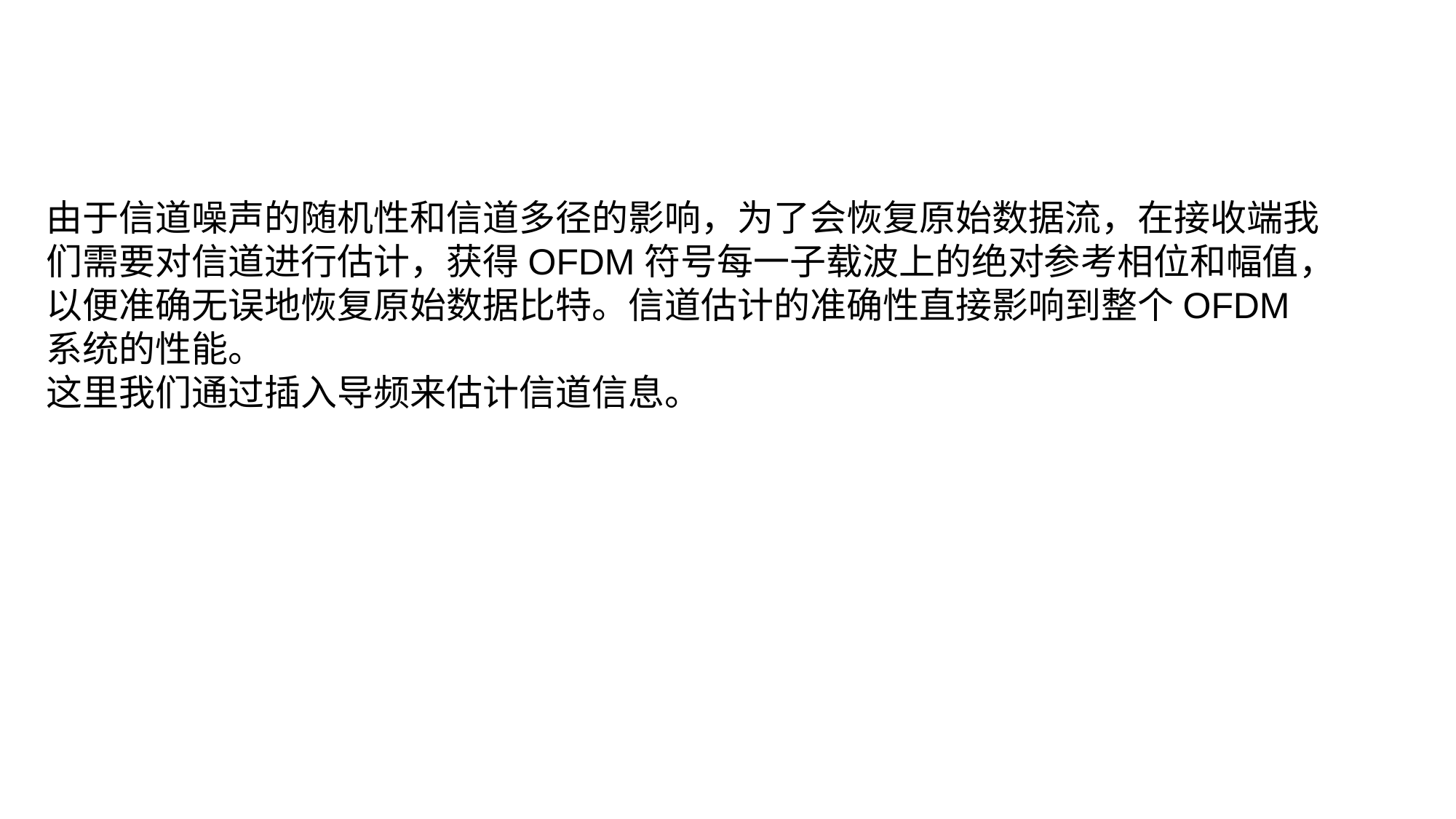

由于信道噪声的随机性和信道多径的影响，为了会恢复原始数据流，在接收端我们需要对信道进行估计，获得OFDM符号每一子载波上的绝对参考相位和幅值，以便准确无误地恢复原始数据比特。信道估计的准确性直接影响到整个OFDM系统的性能。
这里我们通过插入导频来估计信道信息。